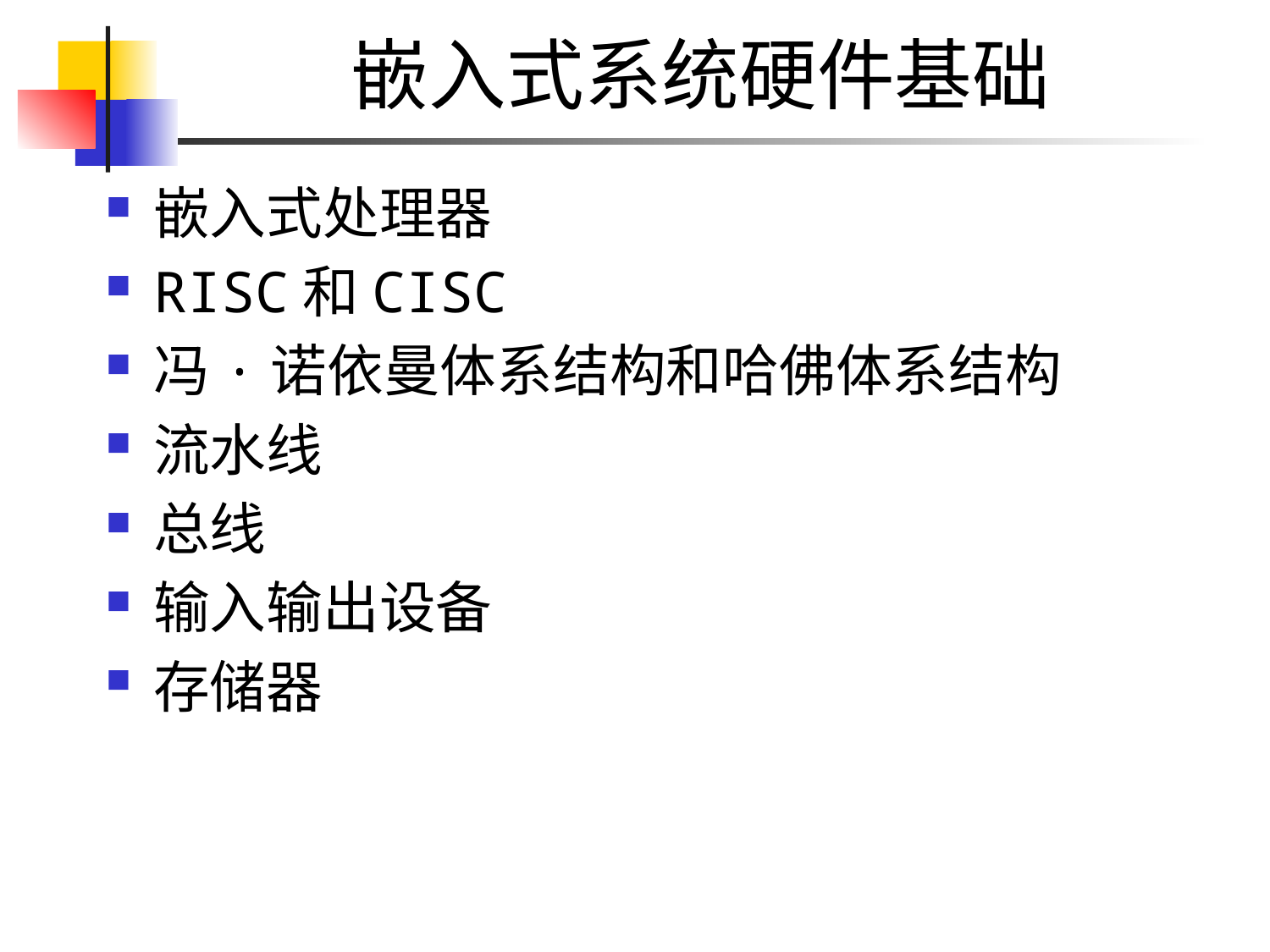

# 嵌入式系统硬件基础
嵌入式处理器
RISC和CISC
冯·诺依曼体系结构和哈佛体系结构
流水线
总线
输入输出设备
存储器